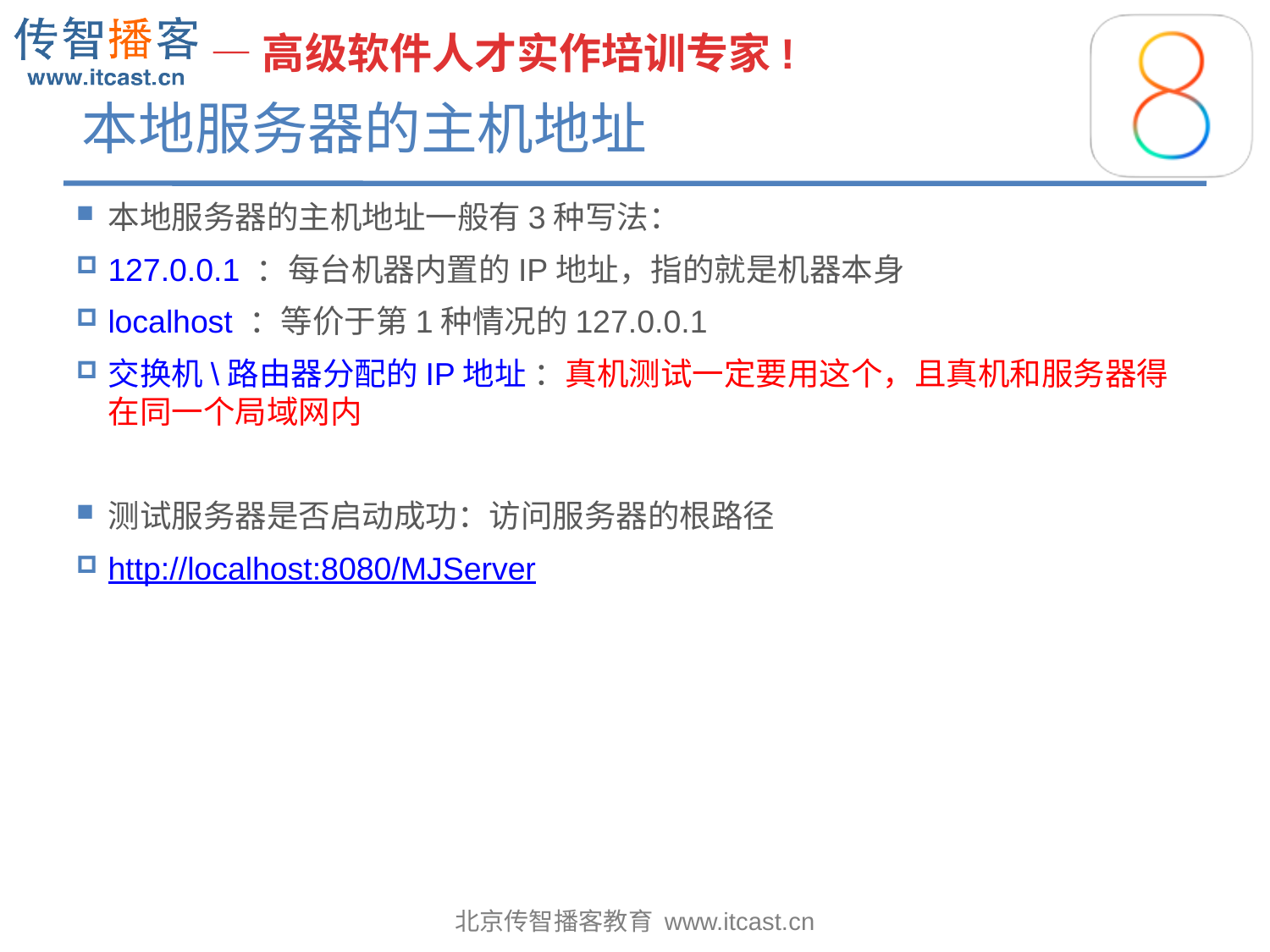

# 本地服务器的主机地址
本地服务器的主机地址一般有3种写法：
127.0.0.1 ：每台机器内置的IP地址，指的就是机器本身
localhost ：等价于第1种情况的127.0.0.1
交换机\路由器分配的IP地址 ：真机测试一定要用这个，且真机和服务器得在同一个局域网内

测试服务器是否启动成功：访问服务器的根路径
http://localhost:8080/MJServer